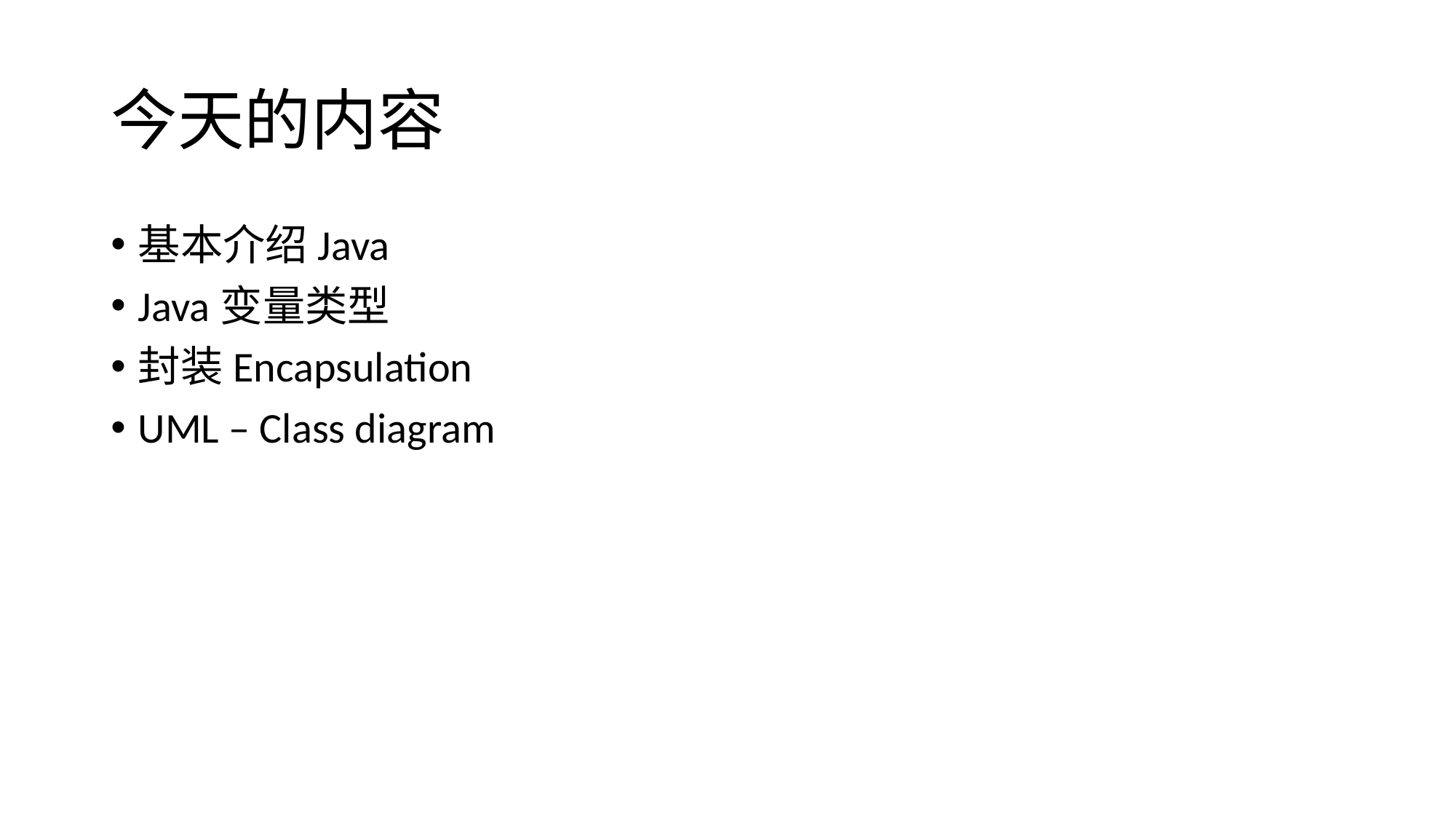

# 今天的内容
基本介绍Java
Java变量类型
封装Encapsulation
UML – Class diagram